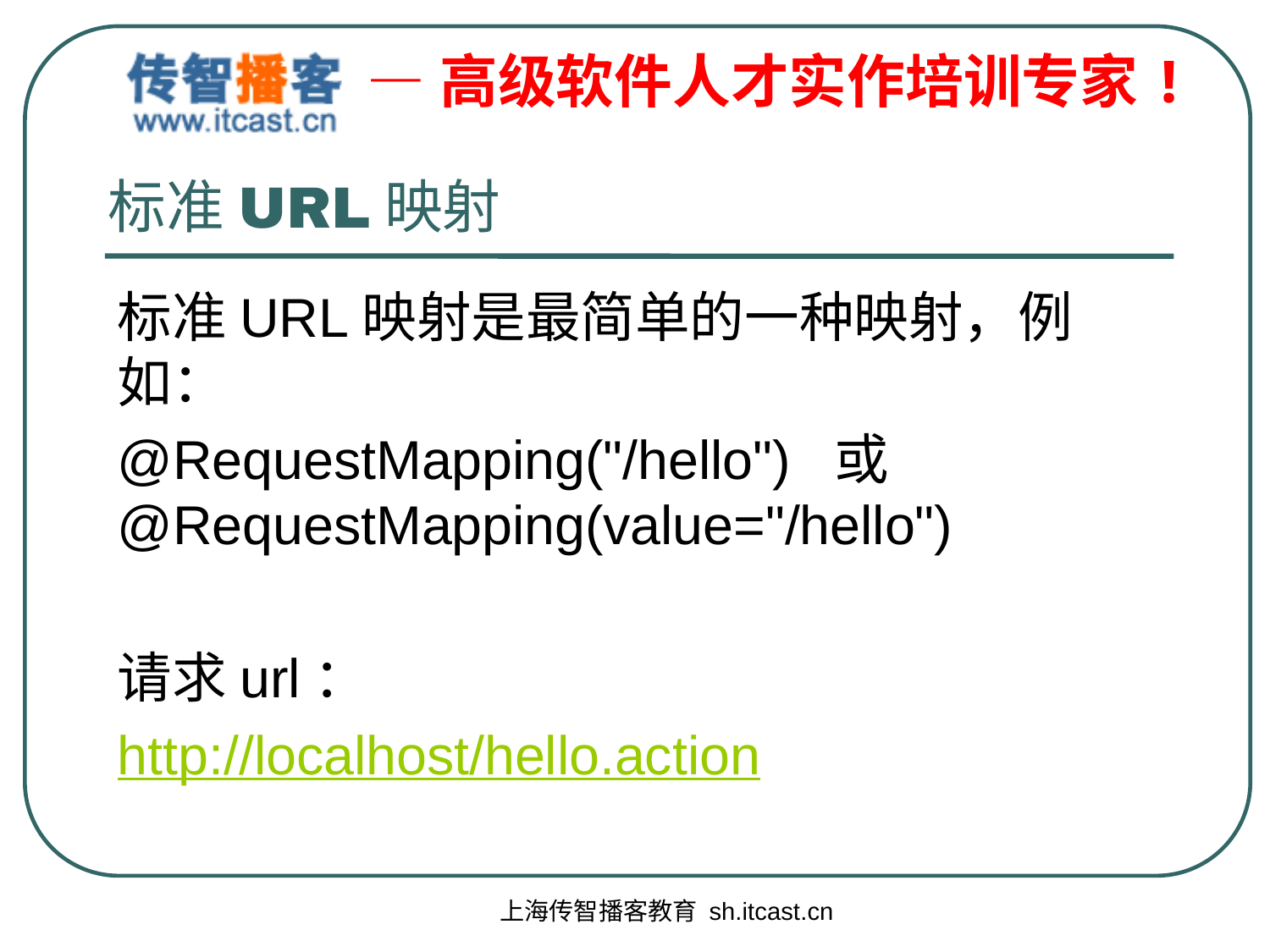

# 标准URL映射
标准URL映射是最简单的一种映射，例如：
@RequestMapping("/hello")  或 @RequestMapping(value="/hello")

请求url：
http://localhost/hello.action

上海传智播客教育 sh.itcast.cn